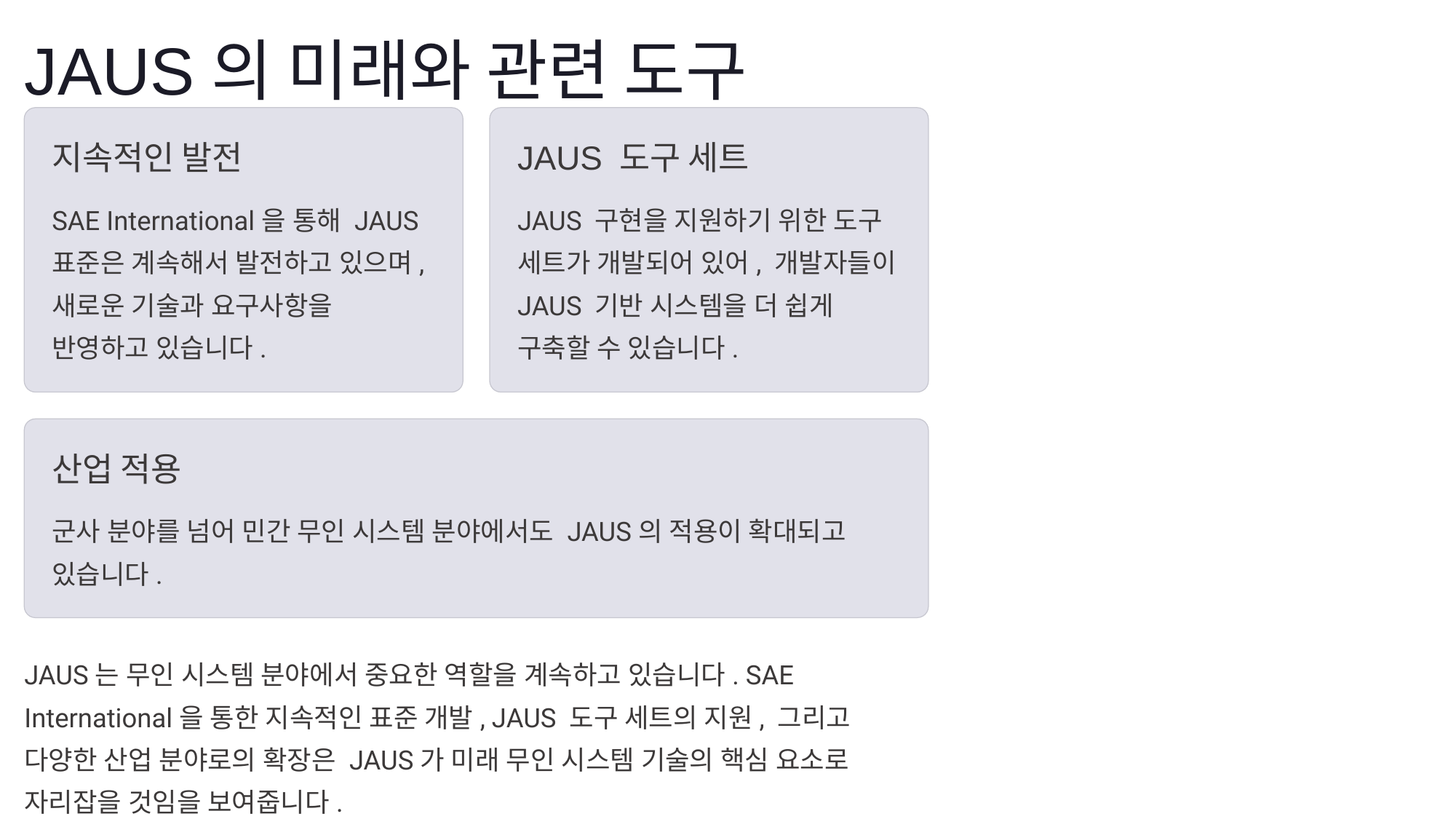

JAUS의 미래와 관련 도구

지속적인 발전
JAUS 도구 세트
SAE International을 통해 JAUS 표준은 계속해서 발전하고 있으며, 새로운 기술과 요구사항을 반영하고 있습니다.
JAUS 구현을 지원하기 위한 도구 세트가 개발되어 있어, 개발자들이 JAUS 기반 시스템을 더 쉽게 구축할 수 있습니다.

산업 적용
군사 분야를 넘어 민간 무인 시스템 분야에서도 JAUS의 적용이 확대되고 있습니다.
JAUS는 무인 시스템 분야에서 중요한 역할을 계속하고 있습니다. SAE International을 통한 지속적인 표준 개발, JAUS 도구 세트의 지원, 그리고 다양한 산업 분야로의 확장은 JAUS가 미래 무인 시스템 기술의 핵심 요소로 자리잡을 것임을 보여줍니다.